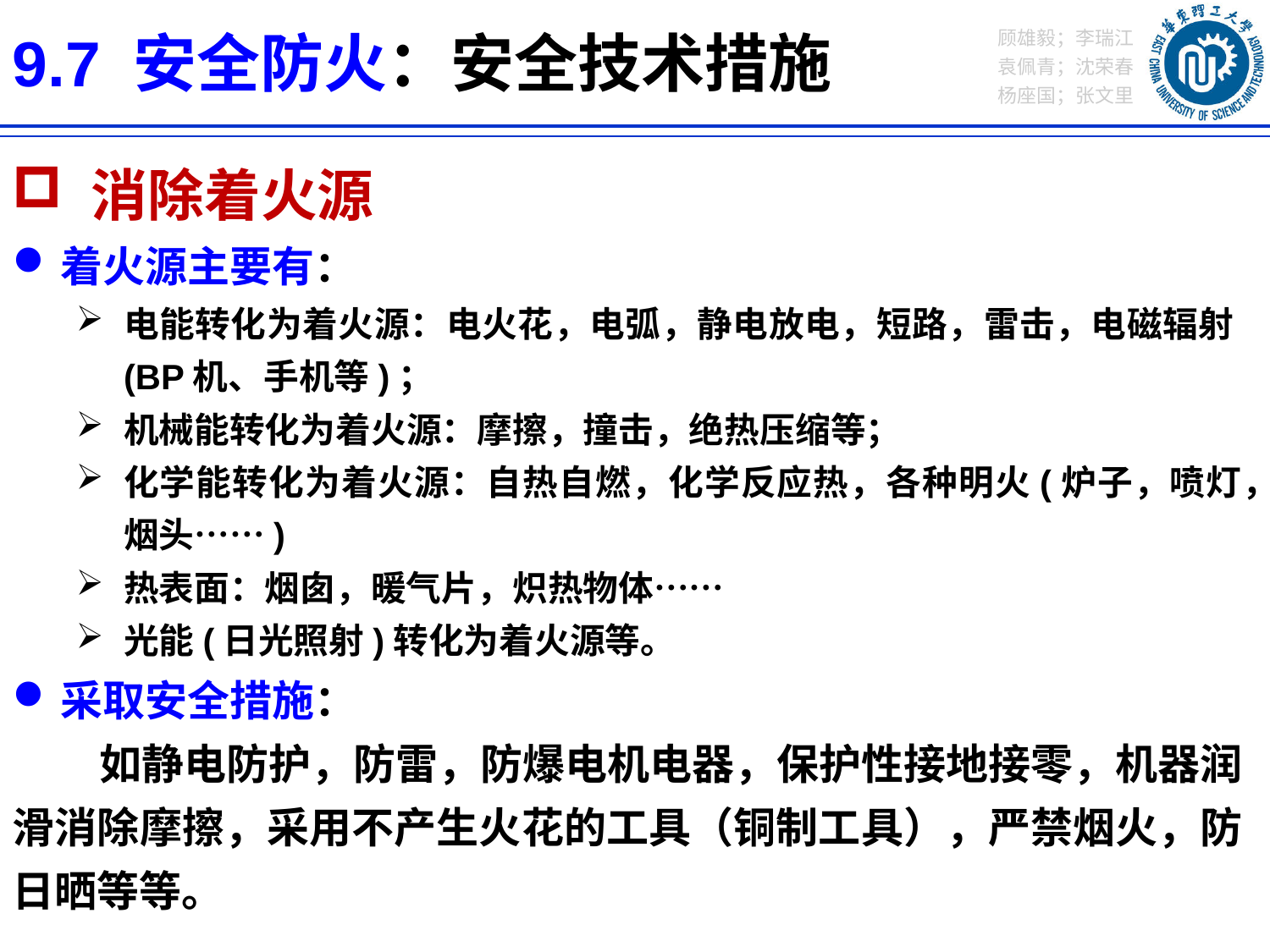

9.7 安全防火：安全技术措施
 消除着火源
着火源主要有：
电能转化为着火源：电火花，电弧，静电放电，短路，雷击，电磁辐射(BP机、手机等)；
机械能转化为着火源：摩擦，撞击，绝热压缩等；
化学能转化为着火源：自热自燃，化学反应热，各种明火(炉子，喷灯，烟头……)
热表面：烟囱，暖气片，炽热物体……
光能(日光照射)转化为着火源等。
采取安全措施：
        如静电防护，防雷，防爆电机电器，保护性接地接零，机器润滑消除摩擦，采用不产生火花的工具（铜制工具），严禁烟火，防日晒等等。